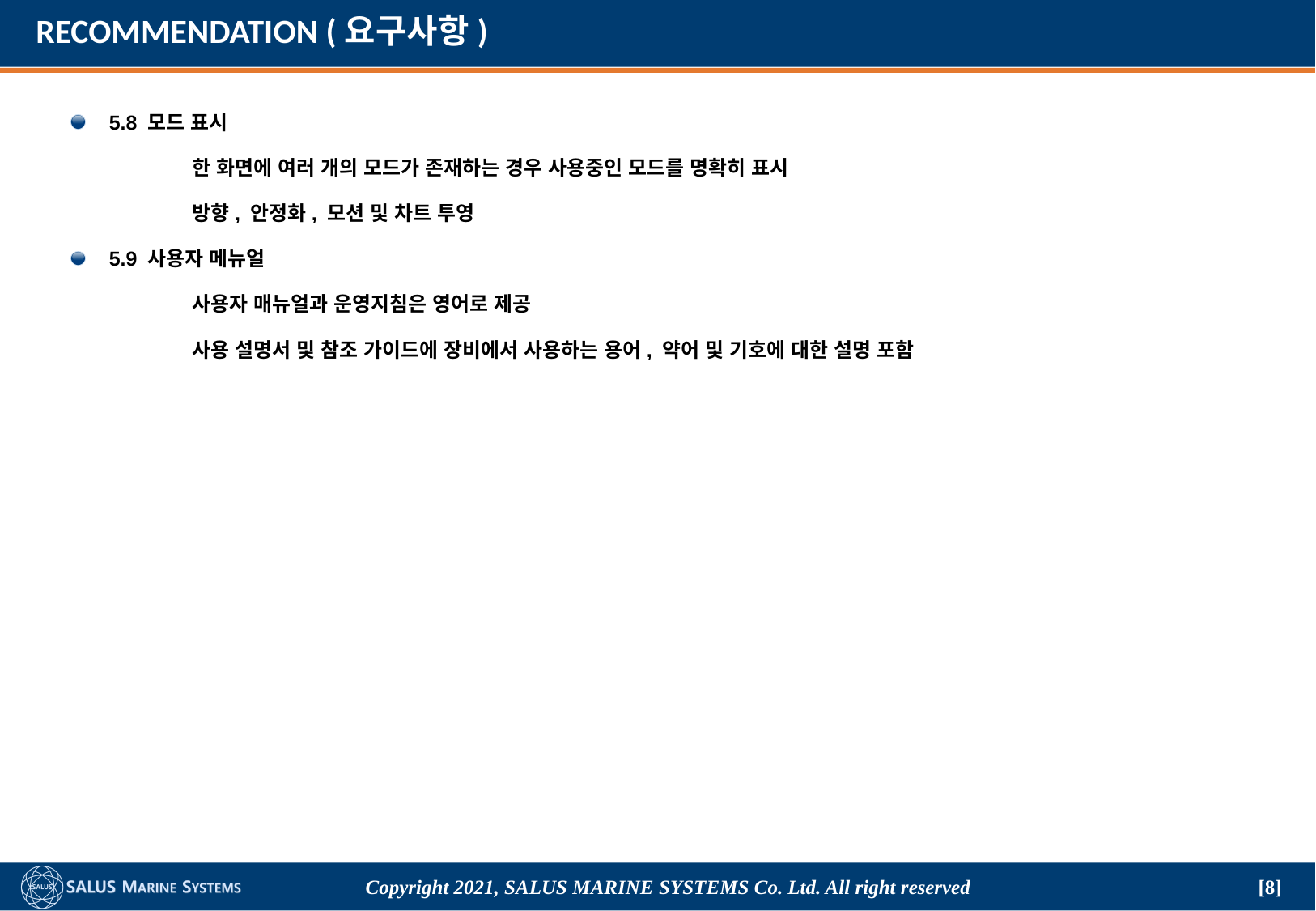

# RECOMMENDATION (요구사항)
5.8 모드 표시
	한 화면에 여러 개의 모드가 존재하는 경우 사용중인 모드를 명확히 표시
	방향, 안정화, 모션 및 차트 투영
5.9 사용자 메뉴얼
	사용자 매뉴얼과 운영지침은 영어로 제공
	사용 설명서 및 참조 가이드에 장비에서 사용하는 용어, 약어 및 기호에 대한 설명 포함

Copyright 2021, SALUS Marine Systems Co. Ltd. All right reserved
[8]